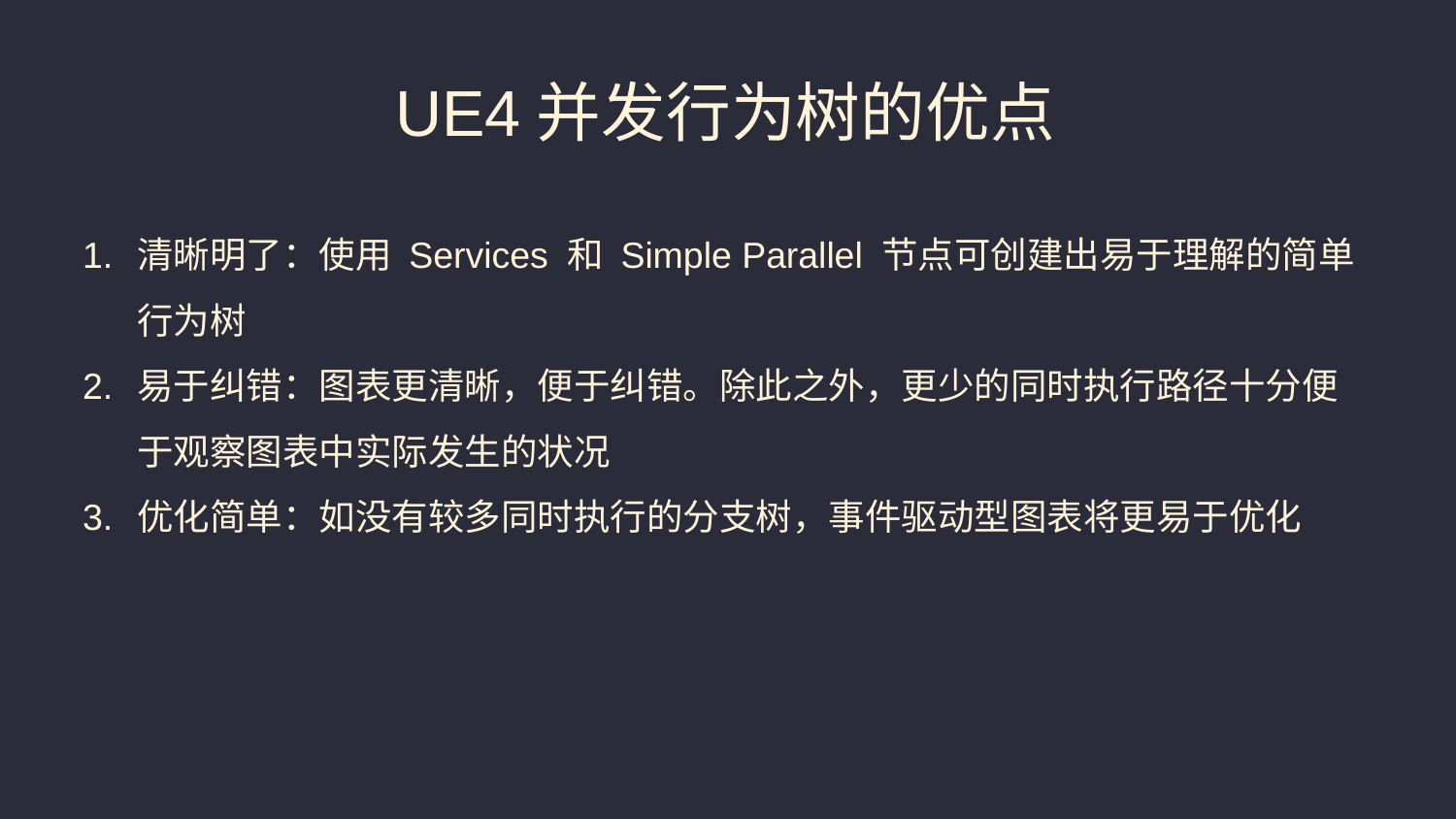

UE4并发行为树的优点
清晰明了：使用 Services 和 Simple Parallel 节点可创建出易于理解的简单行为树
易于纠错：图表更清晰，便于纠错。除此之外，更少的同时执行路径十分便于观察图表中实际发生的状况
优化简单：如没有较多同时执行的分支树，事件驱动型图表将更易于优化